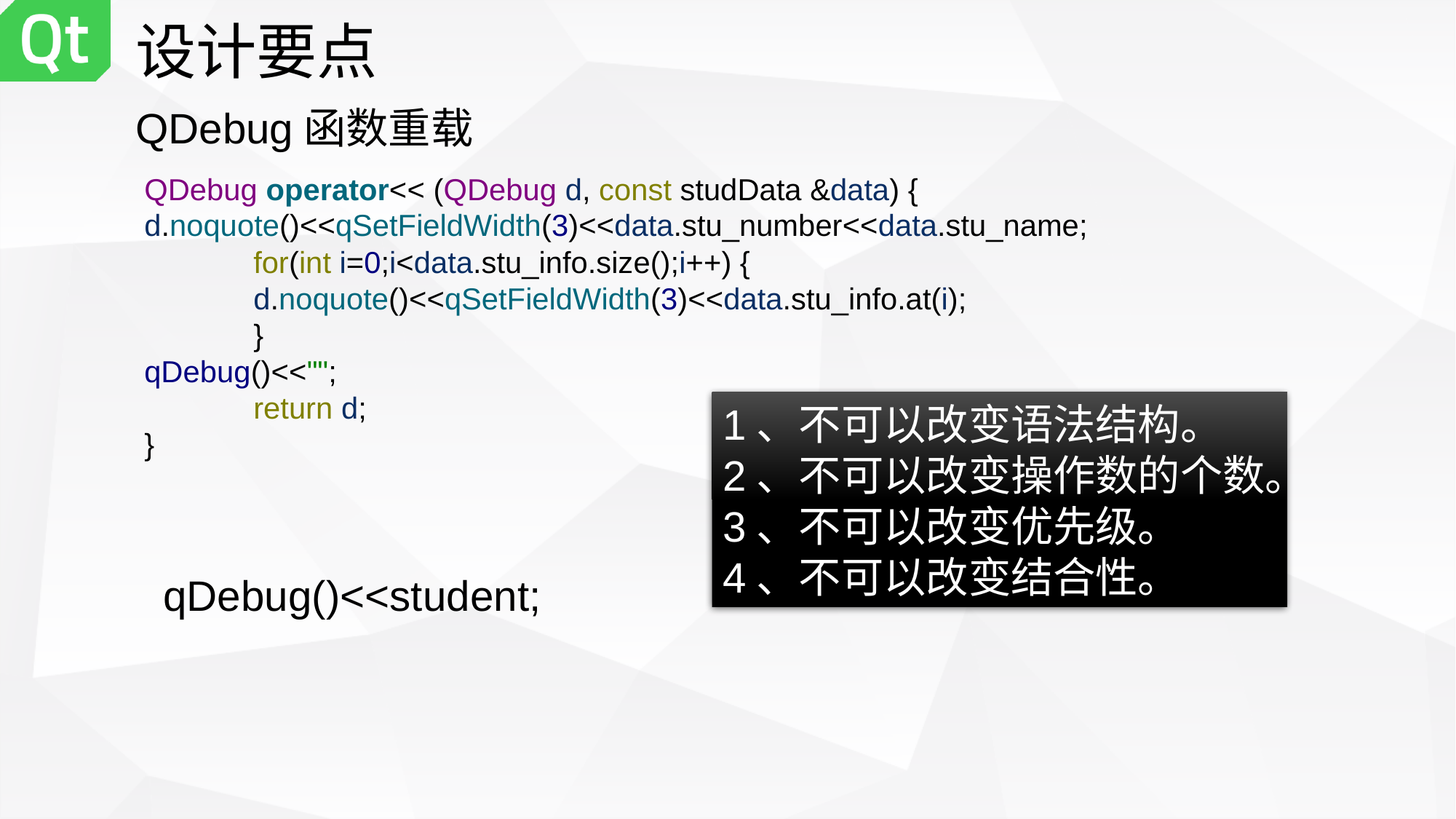

设计要点
QDebug函数重载
QDebug operator<< (QDebug d, const studData &data) {
d.noquote()<<qSetFieldWidth(3)<<data.stu_number<<data.stu_name;
 	for(int i=0;i<data.stu_info.size();i++) {
	d.noquote()<<qSetFieldWidth(3)<<data.stu_info.at(i);
 	}
qDebug()<<"";
	return d;
}
1、不可以改变语法结构。
2、不可以改变操作数的个数。
3、不可以改变优先级。
4、不可以改变结合性。
        qDebug()<<student;